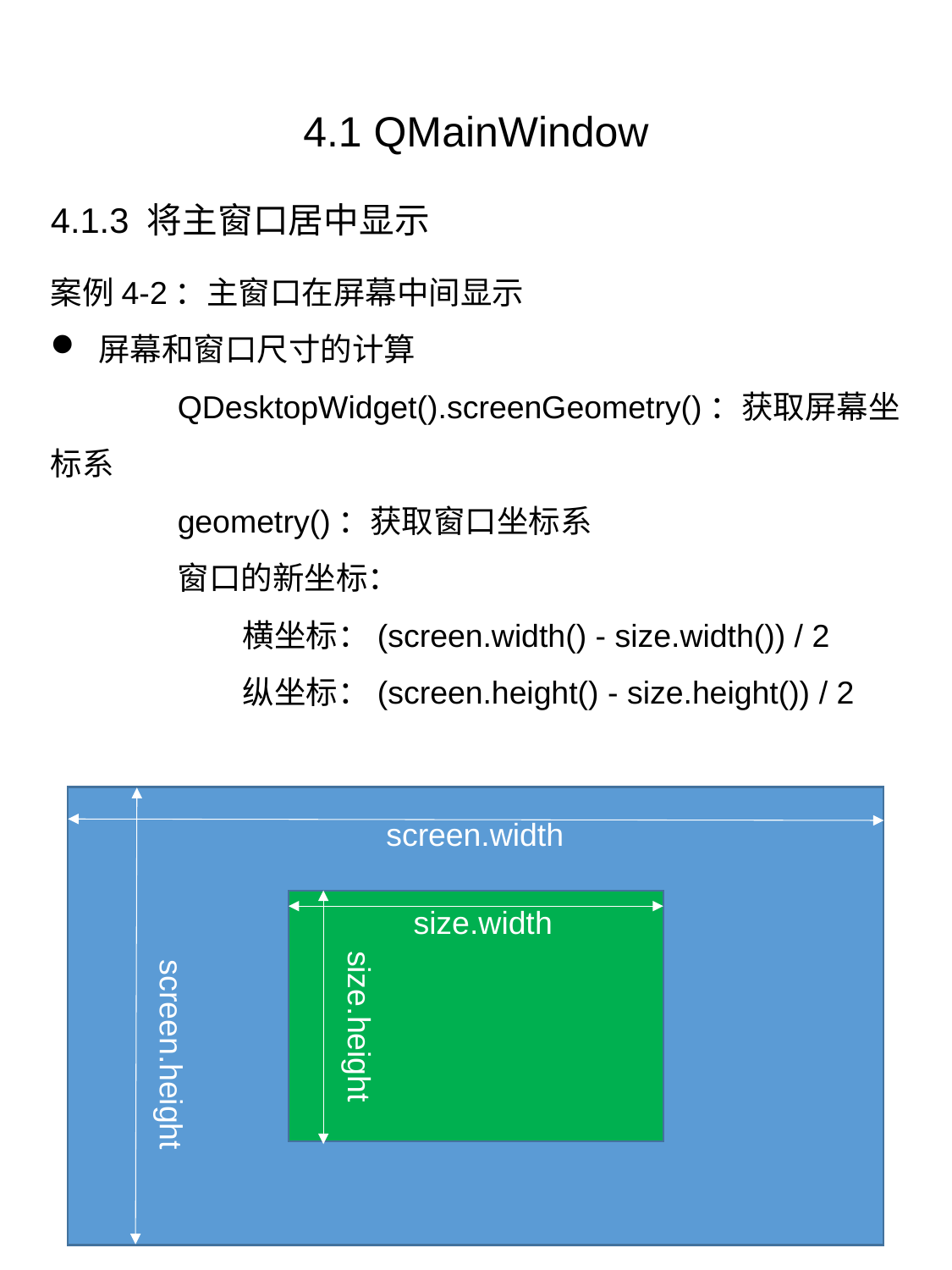

4.1 QMainWindow
4.1.3 将主窗口居中显示
案例4-2：主窗口在屏幕中间显示
屏幕和窗口尺寸的计算
	QDesktopWidget().screenGeometry()：获取屏幕坐标系
	geometry()：获取窗口坐标系
	窗口的新坐标：
	        横坐标：(screen.width() - size.width()) / 2
        	        纵坐标：(screen.height() - size.height()) / 2

screen.width
size.width
size.height
screen.height